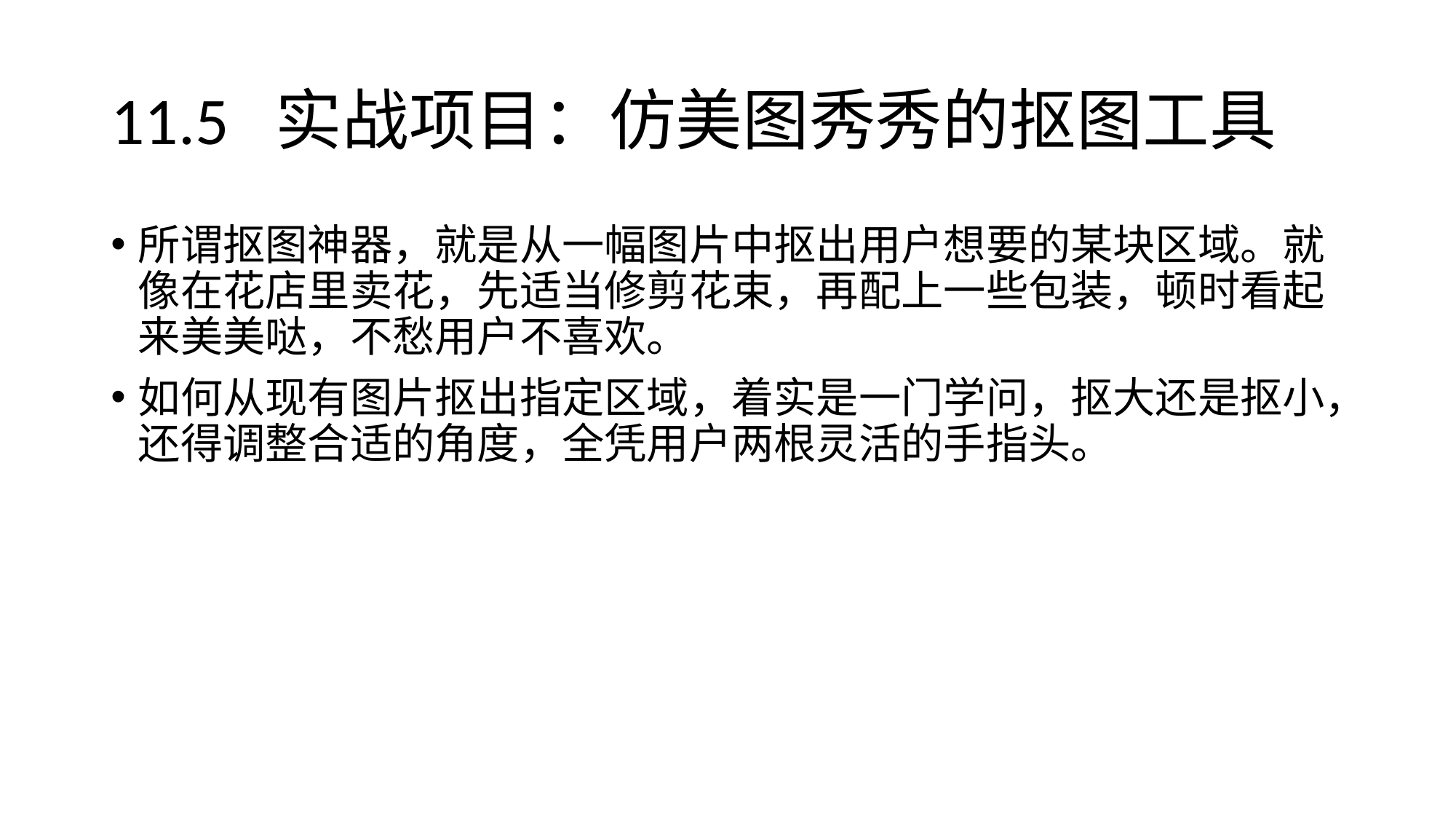

# 11.5  实战项目：仿美图秀秀的抠图工具
所谓抠图神器，就是从一幅图片中抠出用户想要的某块区域。就像在花店里卖花，先适当修剪花束，再配上一些包装，顿时看起来美美哒，不愁用户不喜欢。
如何从现有图片抠出指定区域，着实是一门学问，抠大还是抠小，还得调整合适的角度，全凭用户两根灵活的手指头。